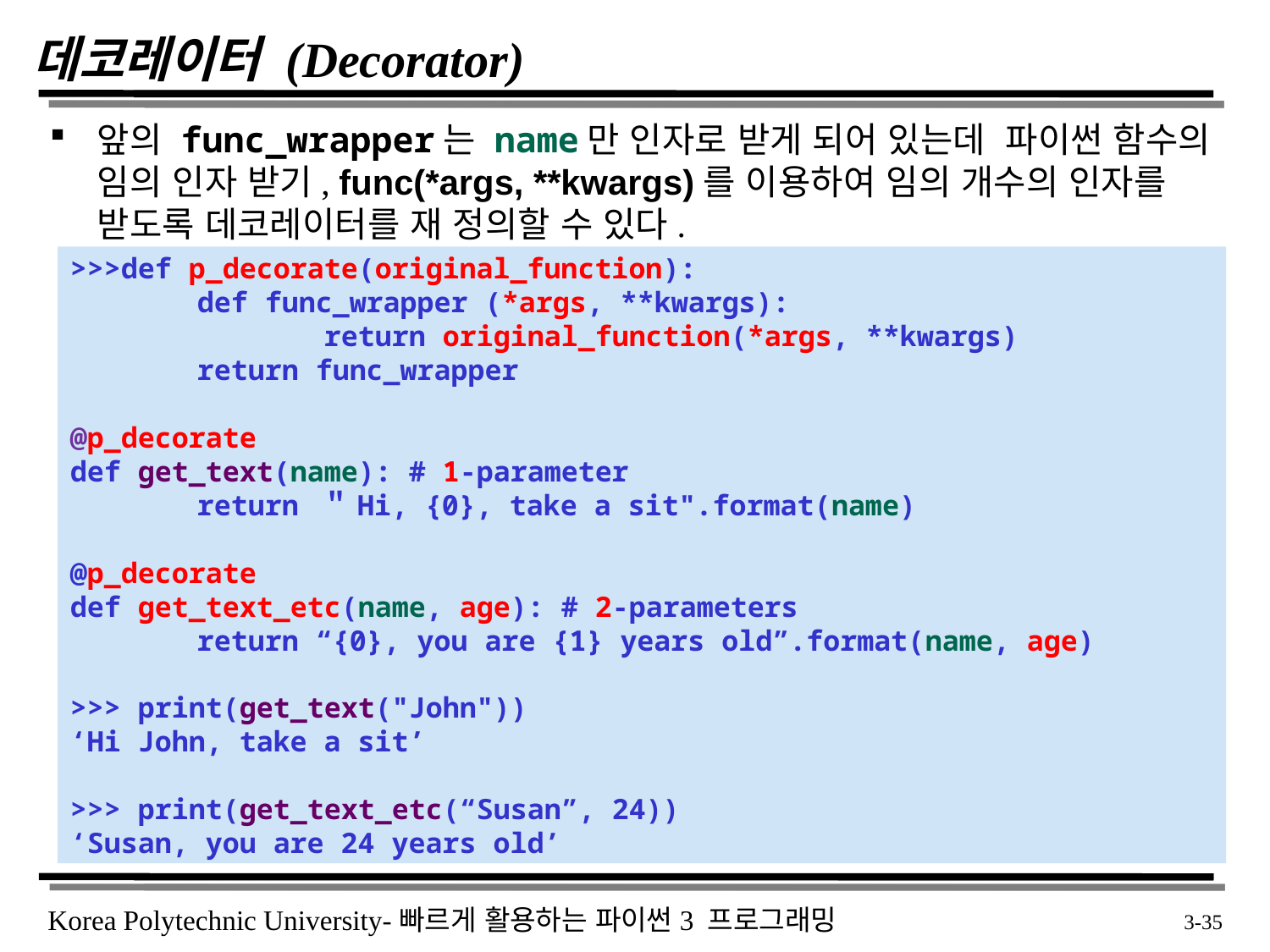

# 데코레이터 (Decorator)
앞의 func_wrapper는 name만 인자로 받게 되어 있는데  파이썬 함수의 임의 인자 받기, func(*args, **kwargs)를 이용하여 임의 개수의 인자를 받도록 데코레이터를 재 정의할 수 있다.
>>>def p_decorate(original_function):
	def func_wrapper (*args, **kwargs):
		return original_function(*args, **kwargs)
	return func_wrapper

@p_decorate
def get_text(name): # 1-parameter
	return ＂Hi, {0}, take a sit".format(name)

@p_decorate
def get_text_etc(name, age): # 2-parameters
	return “{0}, you are {1} years old”.format(name, age)

>>> print(get_text("John"))
‘Hi John, take a sit’

>>> print(get_text_etc(“Susan”, 24))
‘Susan, you are 24 years old’
 3-35